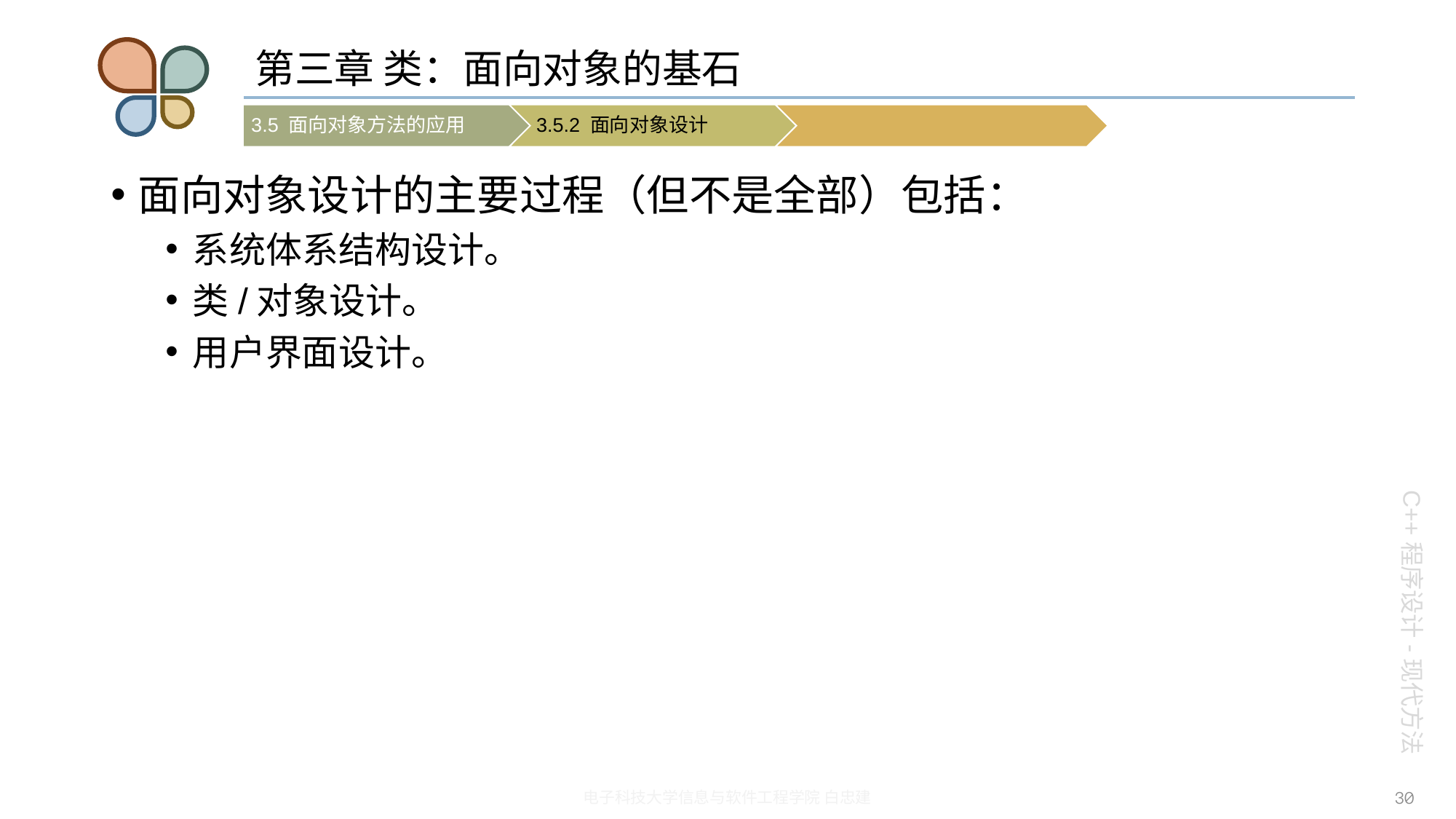

# 第三章 类：面向对象的基石
3.5 面向对象方法的应用
3.5.2 面向对象设计

面向对象设计的主要过程（但不是全部）包括：
系统体系结构设计。
类/对象设计。
用户界面设计。

30